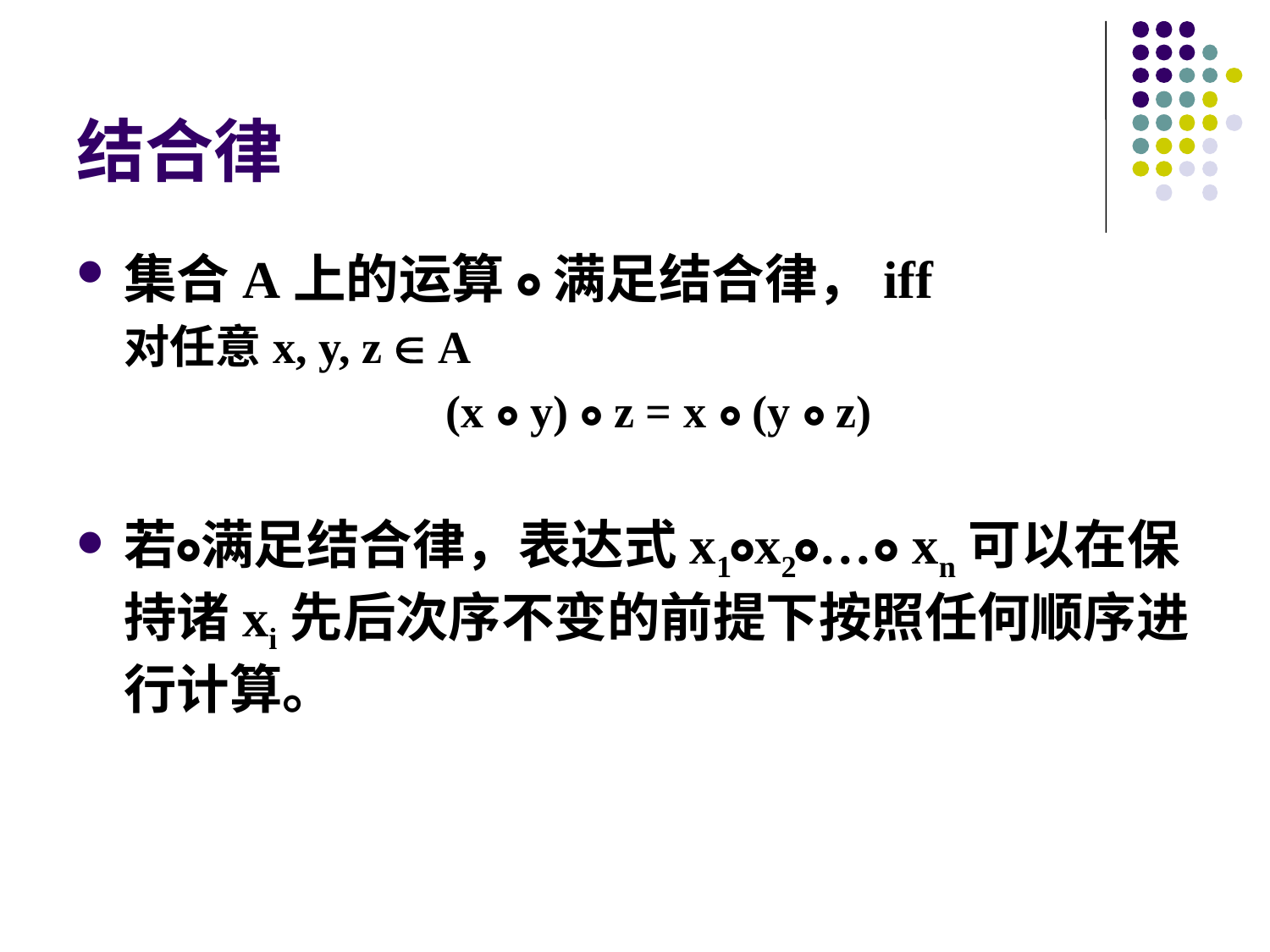

# 结合律
集合A上的运算   ⃘ 满足结合律，iff
对任意x, y, z ∈ A
(x   ⃘ y)   ⃘ z = x   ⃘ (y   ⃘ z)

若  ⃘满足结合律，表达式x1   ⃘x2   ⃘⃘…  ⃘ xn可以在保持诸xi先后次序不变的前提下按照任何顺序进行计算。